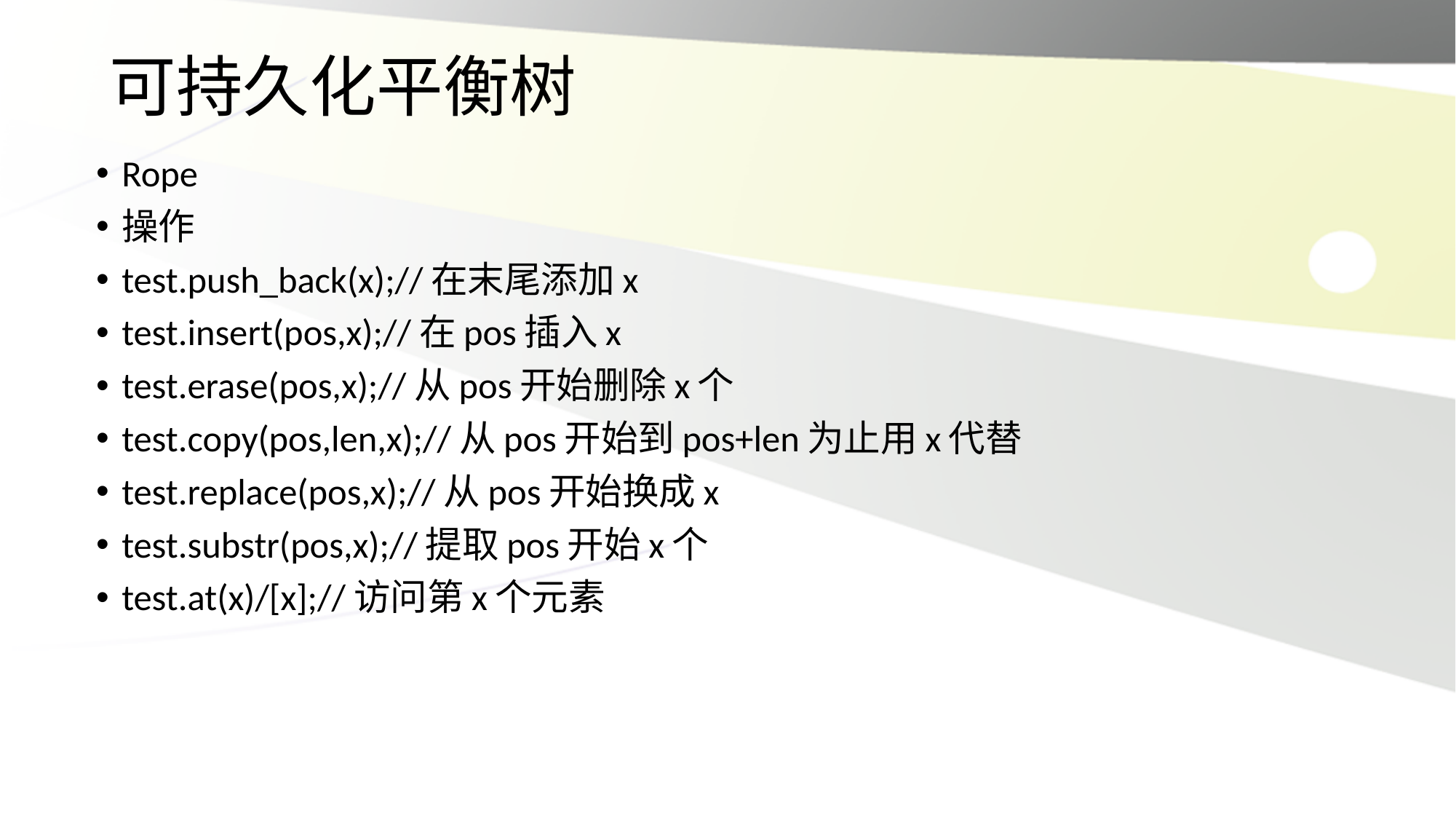

# 可持久化平衡树
Rope
操作
test.push_back(x);//在末尾添加x
test.insert(pos,x);//在pos插入x
test.erase(pos,x);//从pos开始删除x个
test.copy(pos,len,x);//从pos开始到pos+len为止用x代替
test.replace(pos,x);//从pos开始换成x
test.substr(pos,x);//提取pos开始x个
test.at(x)/[x];//访问第x个元素